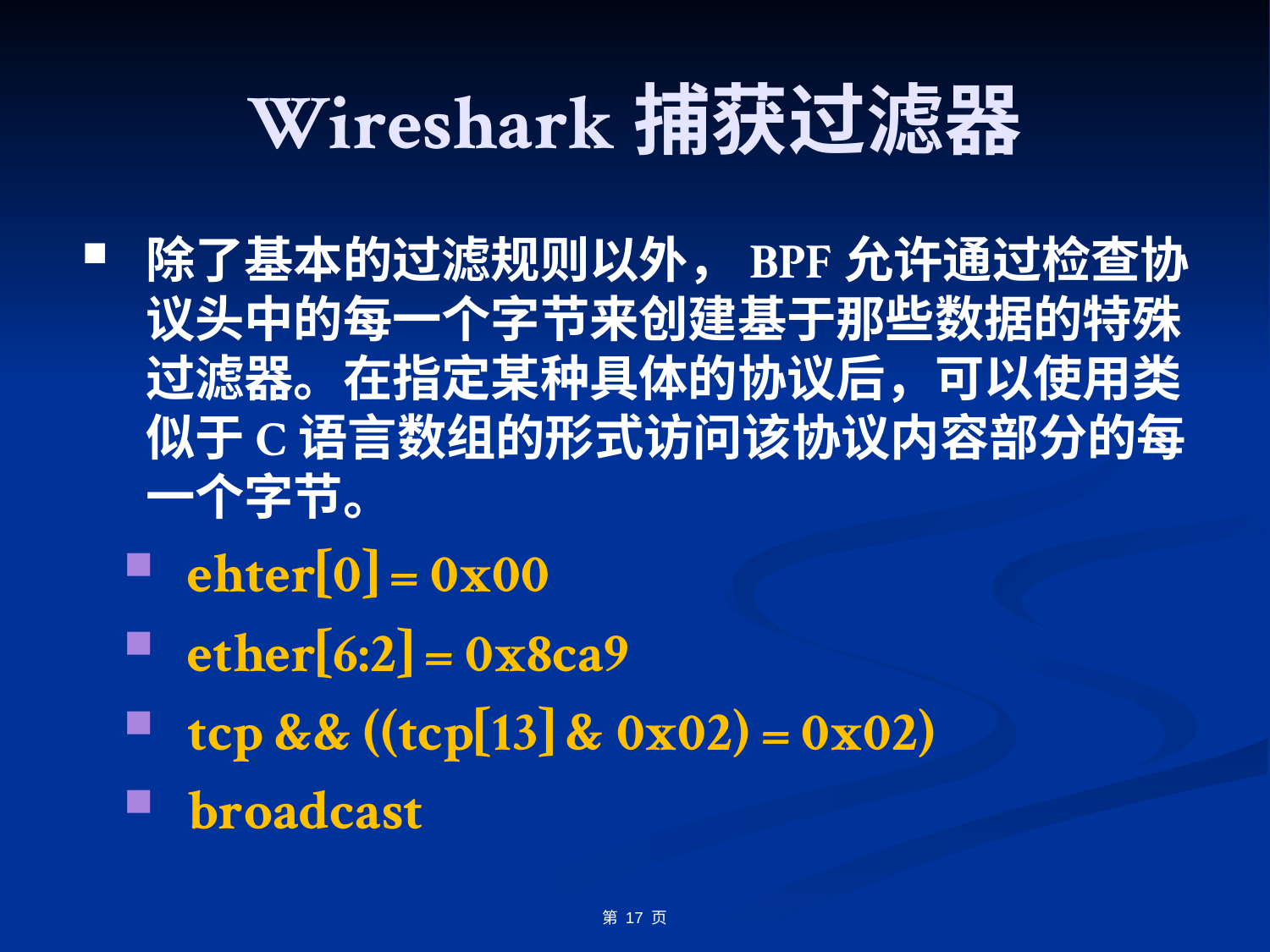

# Wireshark捕获过滤器
除了基本的过滤规则以外，BPF允许通过检查协议头中的每一个字节来创建基于那些数据的特殊过滤器。在指定某种具体的协议后，可以使用类似于C语言数组的形式访问该协议内容部分的每一个字节。
ehter[0] = 0x00
ether[6:2] = 0x8ca9
tcp && ((tcp[13] & 0x02) = 0x02)
broadcast

第 17 页